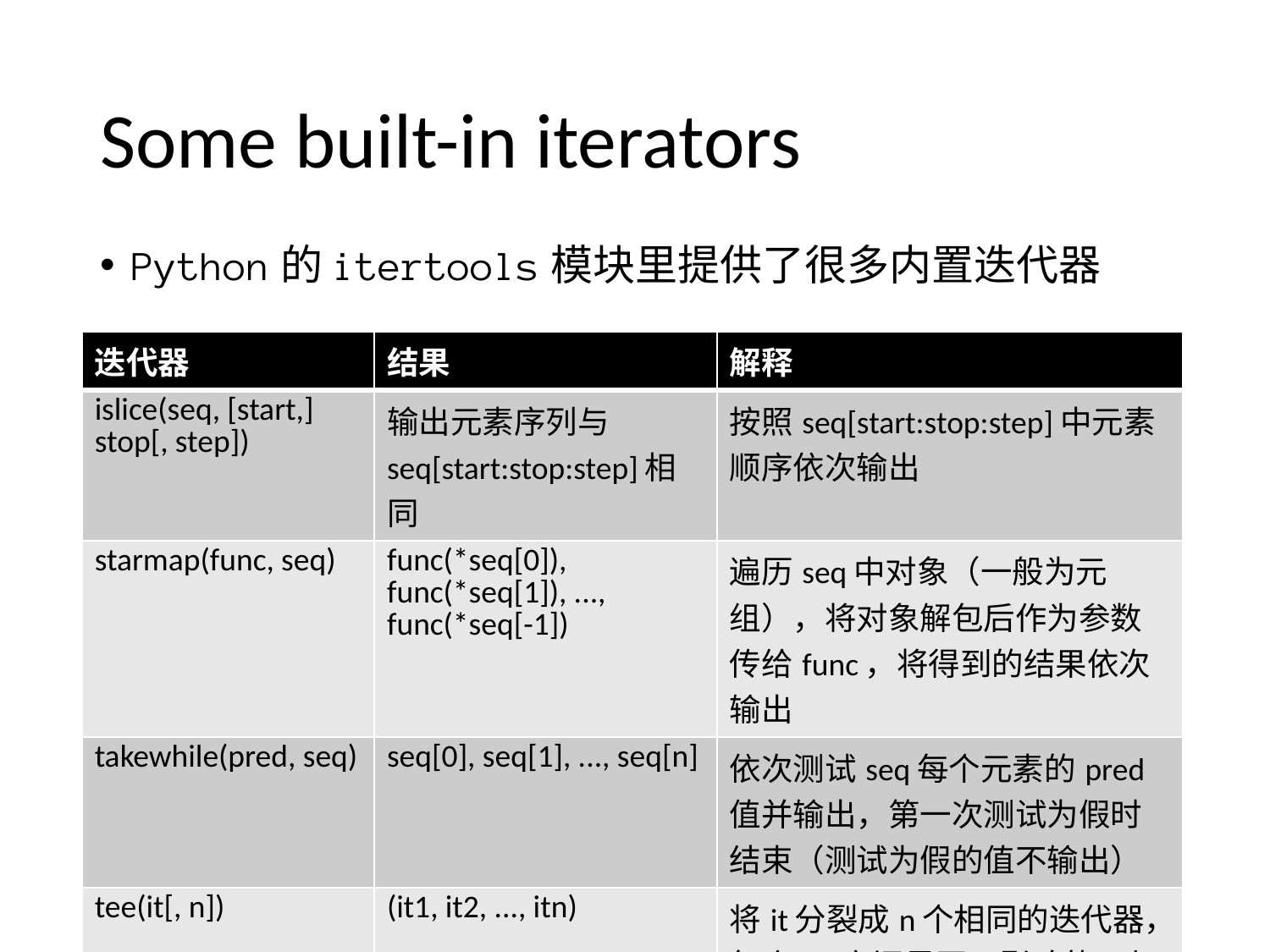

# Some built-in iterators
Python的itertools模块里提供了很多内置迭代器

| 迭代器 | 结果 | 解释 |
| --- | --- | --- |
| islice(seq, [start,] stop[, step]) | 输出元素序列与seq[start:stop:step]相同 | 按照seq[start:stop:step]中元素顺序依次输出 |
| starmap(func, seq) | func(\*seq[0]), func(\*seq[1]), ..., func(\*seq[-1]) | 遍历seq中对象（一般为元组），将对象解包后作为参数传给func，将得到的结果依次输出 |
| takewhile(pred, seq) | seq[0], seq[1], ..., seq[n] | 依次测试seq每个元素的pred值并输出，第一次测试为假时结束（测试为假的值不输出） |
| tee(it[, n]) | (it1, it2, ..., itn) | 将it分裂成n个相同的迭代器，每个itk之间是互不影响的，但是对it进行\_\_next\_\_时相当于对每个itk进行\_\_next\_\_ |